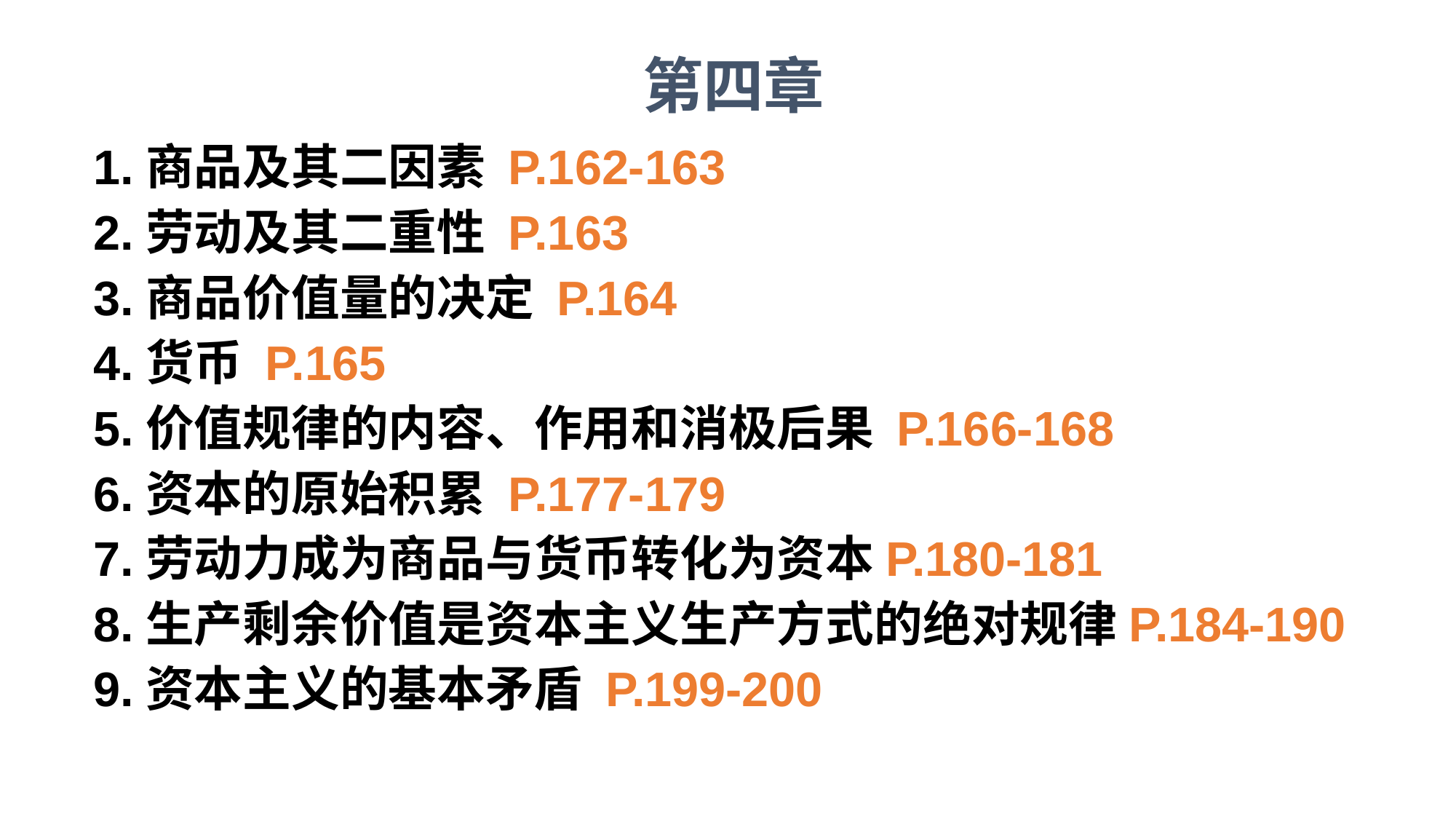

第四章
1.商品及其二因素 P.162-163
2.劳动及其二重性 P.163
3.商品价值量的决定 P.164
4.货币 P.165
5.价值规律的内容、作用和消极后果 P.166-168
6.资本的原始积累 P.177-179
7.劳动力成为商品与货币转化为资本P.180-181
8.生产剩余价值是资本主义生产方式的绝对规律P.184-190
9.资本主义的基本矛盾 P.199-200